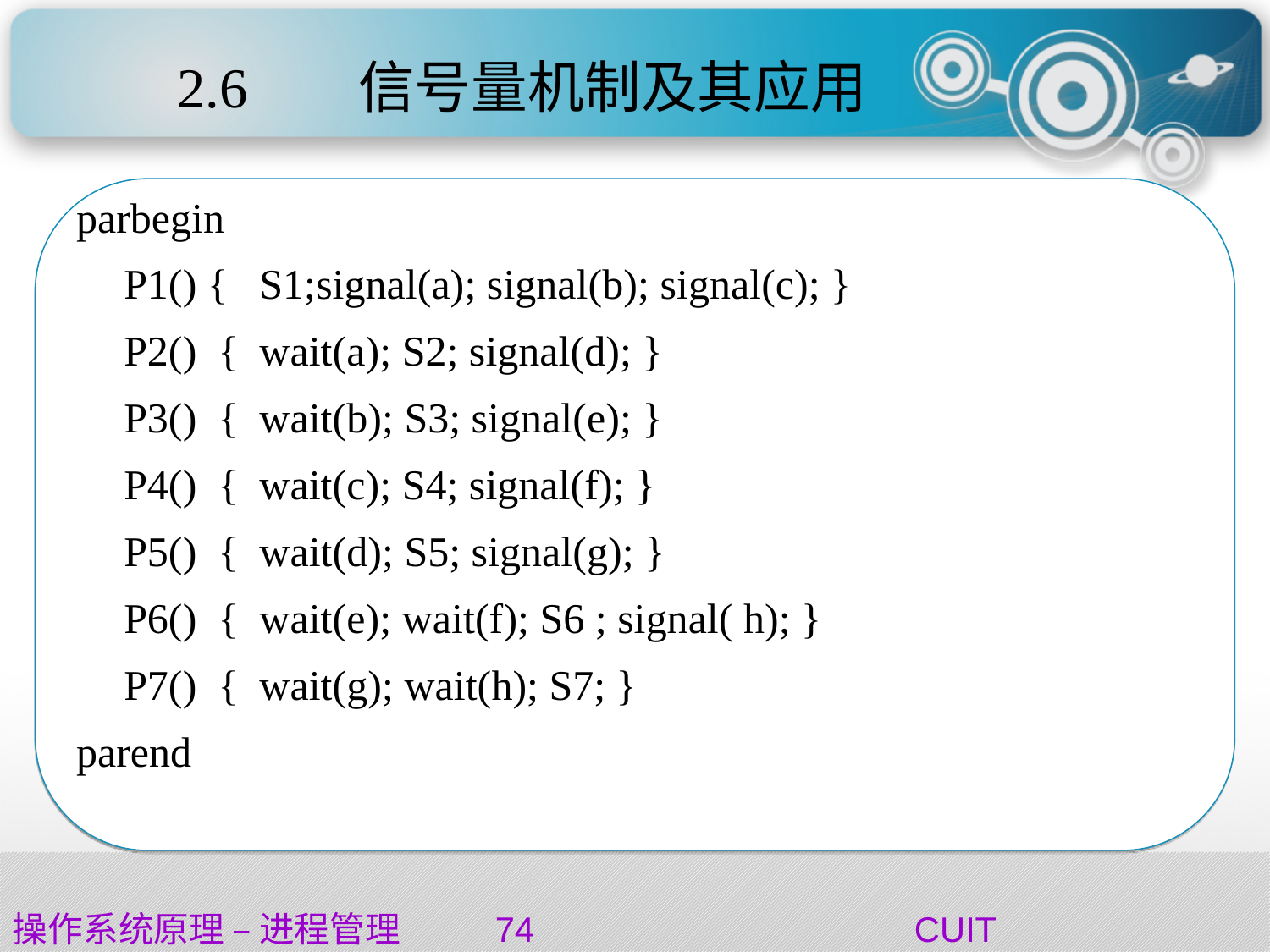

# 2.6	    信号量机制及其应用
parbegin
	P1() {   S1;signal(a); signal(b); signal(c); }
	P2()  {  wait(a); S2; signal(d); }
	P3()  {  wait(b); S3; signal(e); }
	P4()  {  wait(c); S4; signal(f); }
	P5()  {  wait(d); S5; signal(g); }
	P6()  {  wait(e); wait(f); S6 ; signal( h); }
	P7()  {  wait(g); wait(h); S7; }
parend